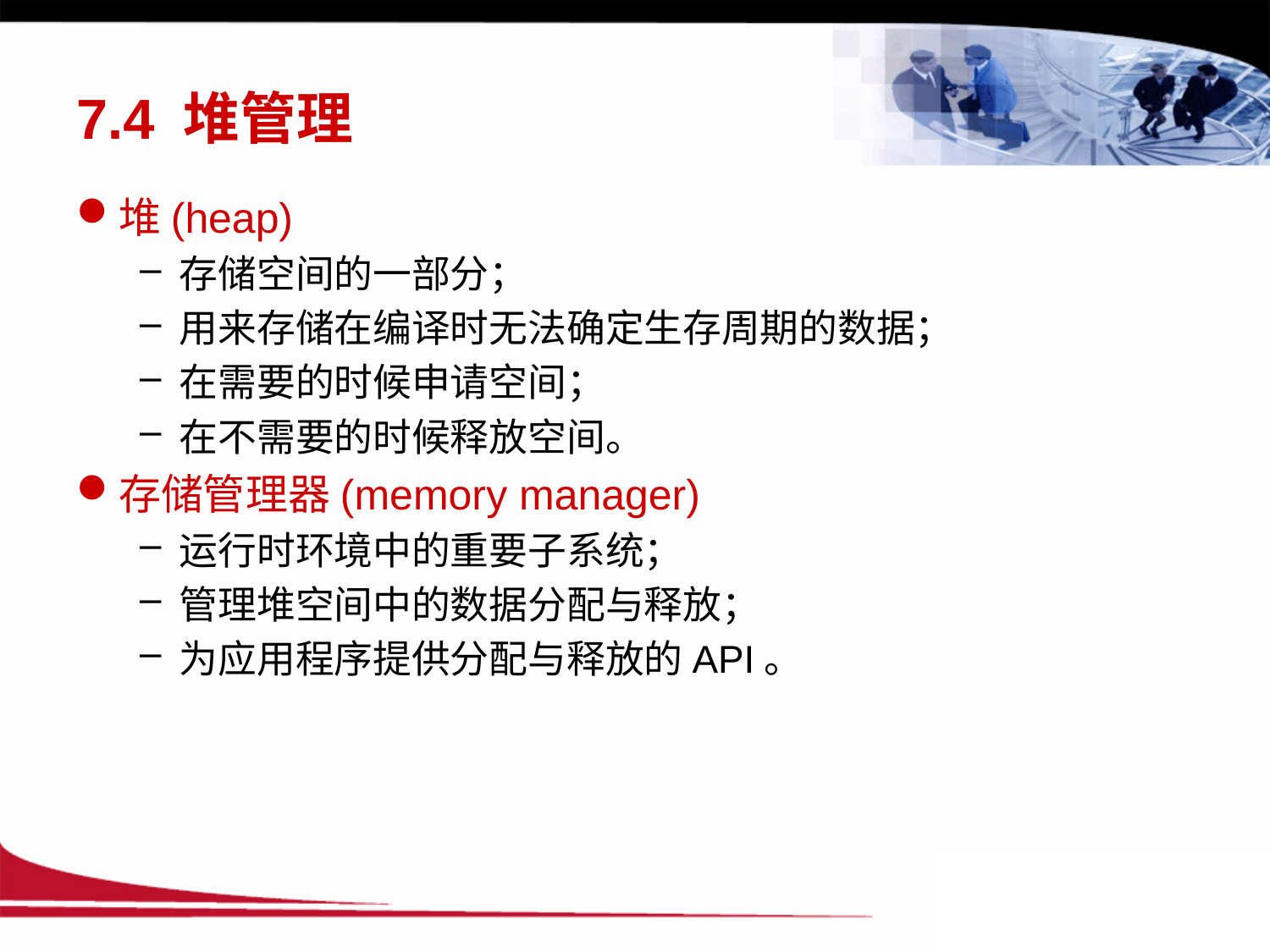

# 7.4 堆管理
堆(heap)
存储空间的一部分；
用来存储在编译时无法确定生存周期的数据；
在需要的时候申请空间；
在不需要的时候释放空间。
存储管理器(memory manager)
运行时环境中的重要子系统；
管理堆空间中的数据分配与释放；
为应用程序提供分配与释放的API。